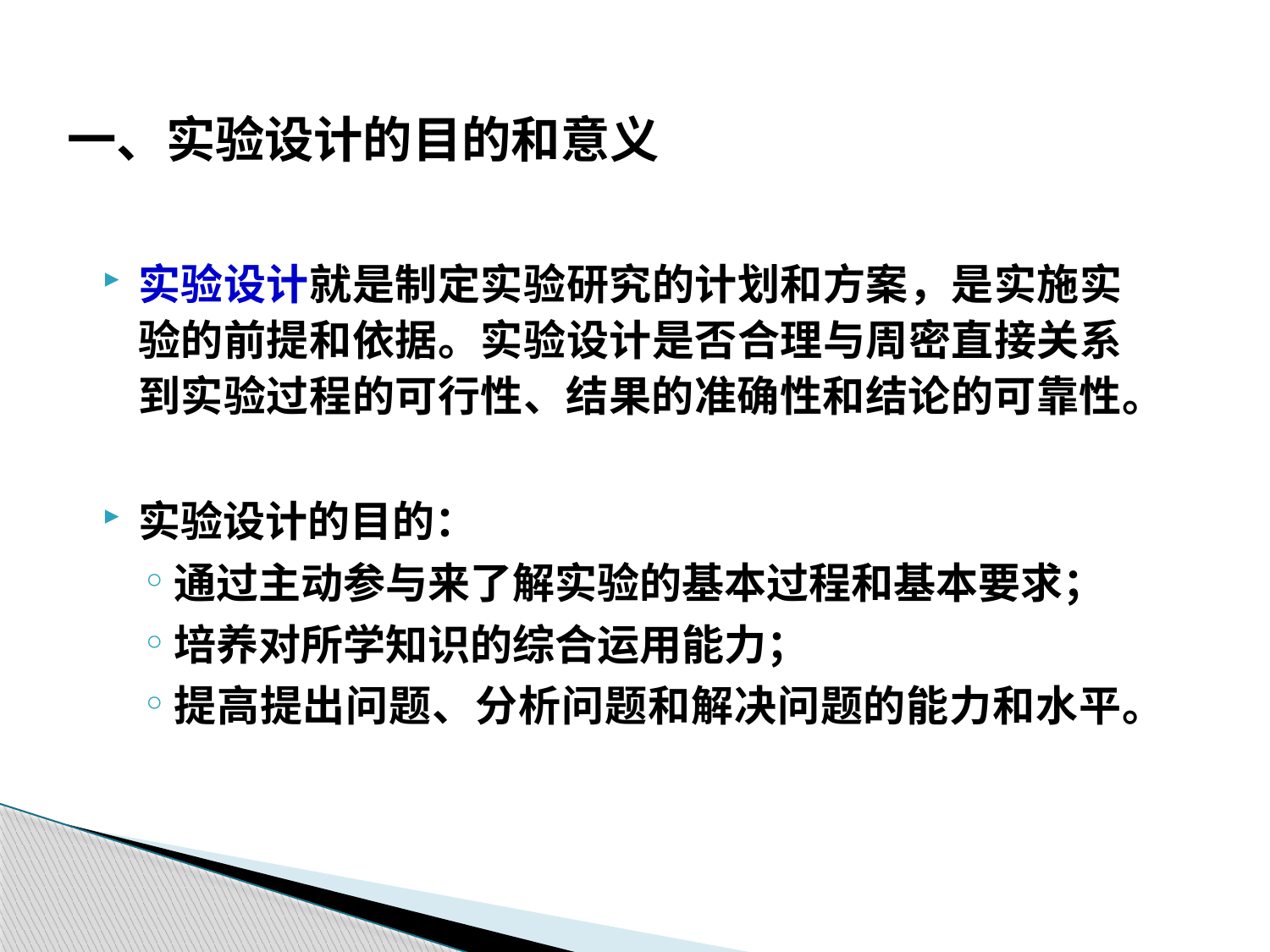

一、实验设计的目的和意义
实验设计就是制定实验研究的计划和方案，是实施实验的前提和依据。实验设计是否合理与周密直接关系到实验过程的可行性、结果的准确性和结论的可靠性。

实验设计的目的：
通过主动参与来了解实验的基本过程和基本要求；
培养对所学知识的综合运用能力；
提高提出问题、分析问题和解决问题的能力和水平。